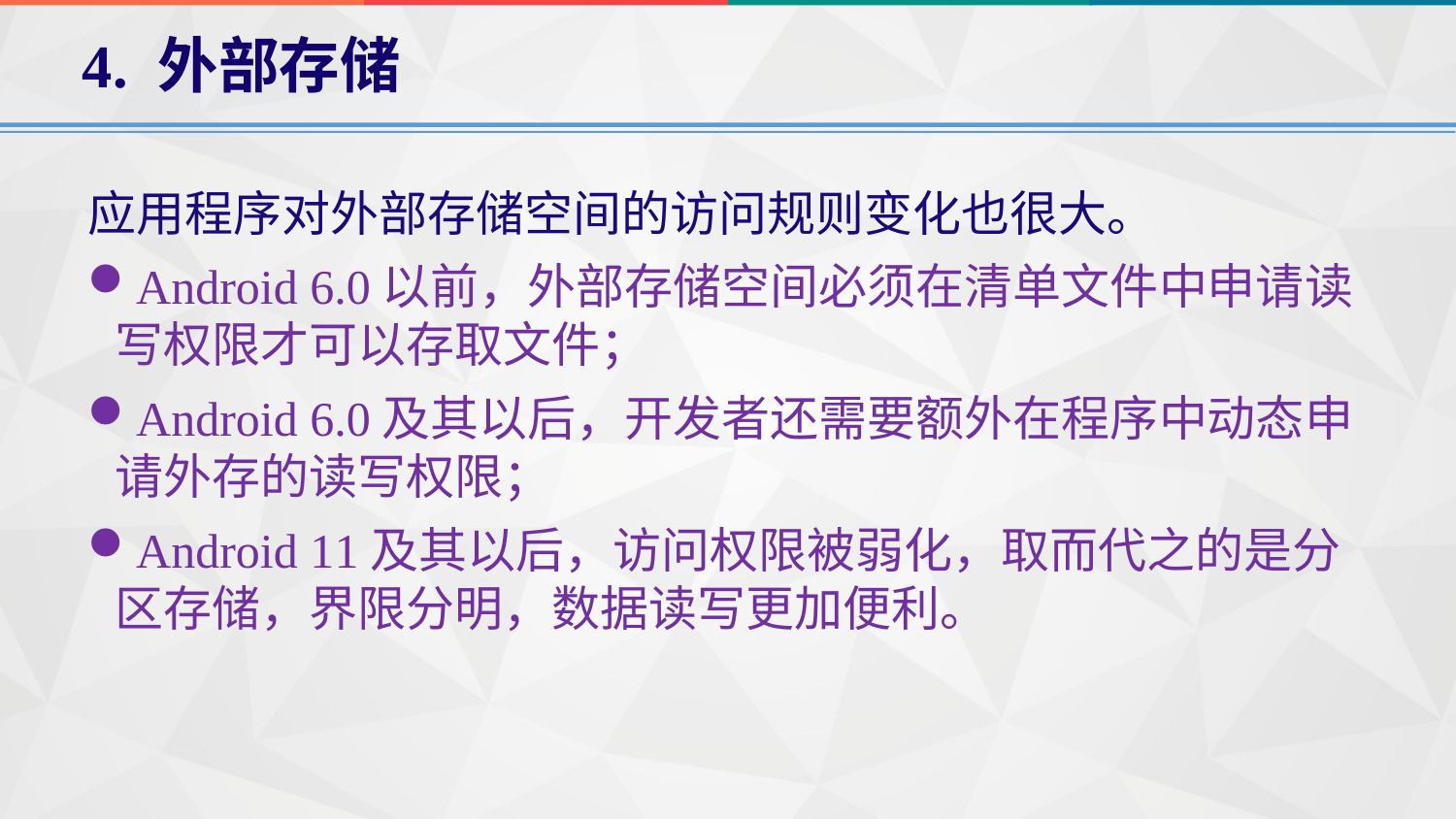

4. 外部存储
应用程序对外部存储空间的访问规则变化也很大。
Android 6.0以前，外部存储空间必须在清单文件中申请读写权限才可以存取文件；
Android 6.0及其以后，开发者还需要额外在程序中动态申请外存的读写权限；
Android 11及其以后，访问权限被弱化，取而代之的是分区存储，界限分明，数据读写更加便利。